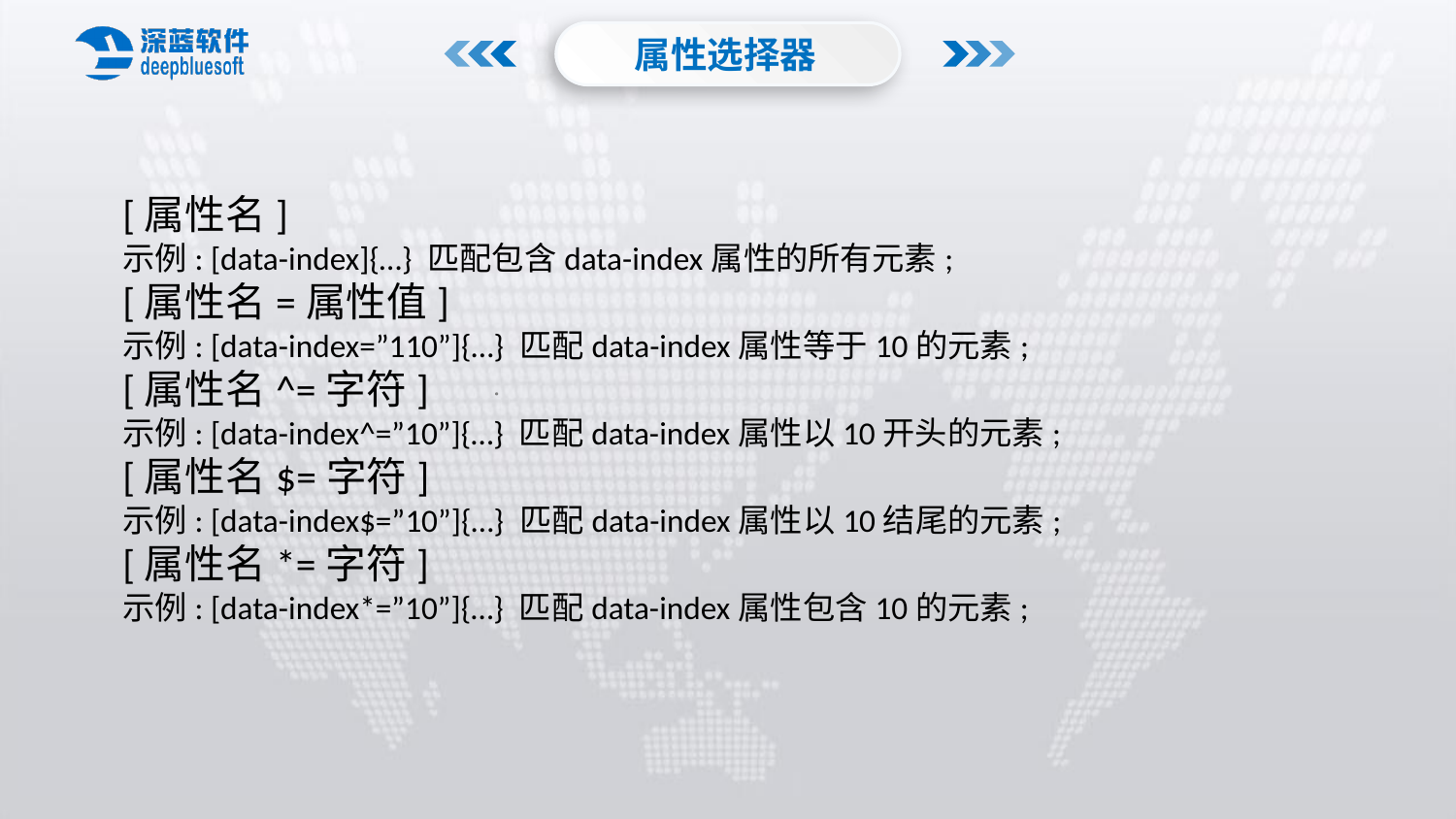

属性选择器

[属性名]
示例: [data-index]{…} 匹配包含data-index属性的所有元素;
[属性名=属性值]
示例: [data-index=”110”]{…} 匹配data-index属性等于10的元素;
[属性名^=字符]
示例: [data-index^=”10”]{…} 匹配data-index属性以10开头的元素;
[属性名$=字符]
示例: [data-index$=”10”]{…} 匹配data-index属性以10结尾的元素;
[属性名*=字符]
示例: [data-index*=”10”]{…} 匹配data-index属性包含10的元素;